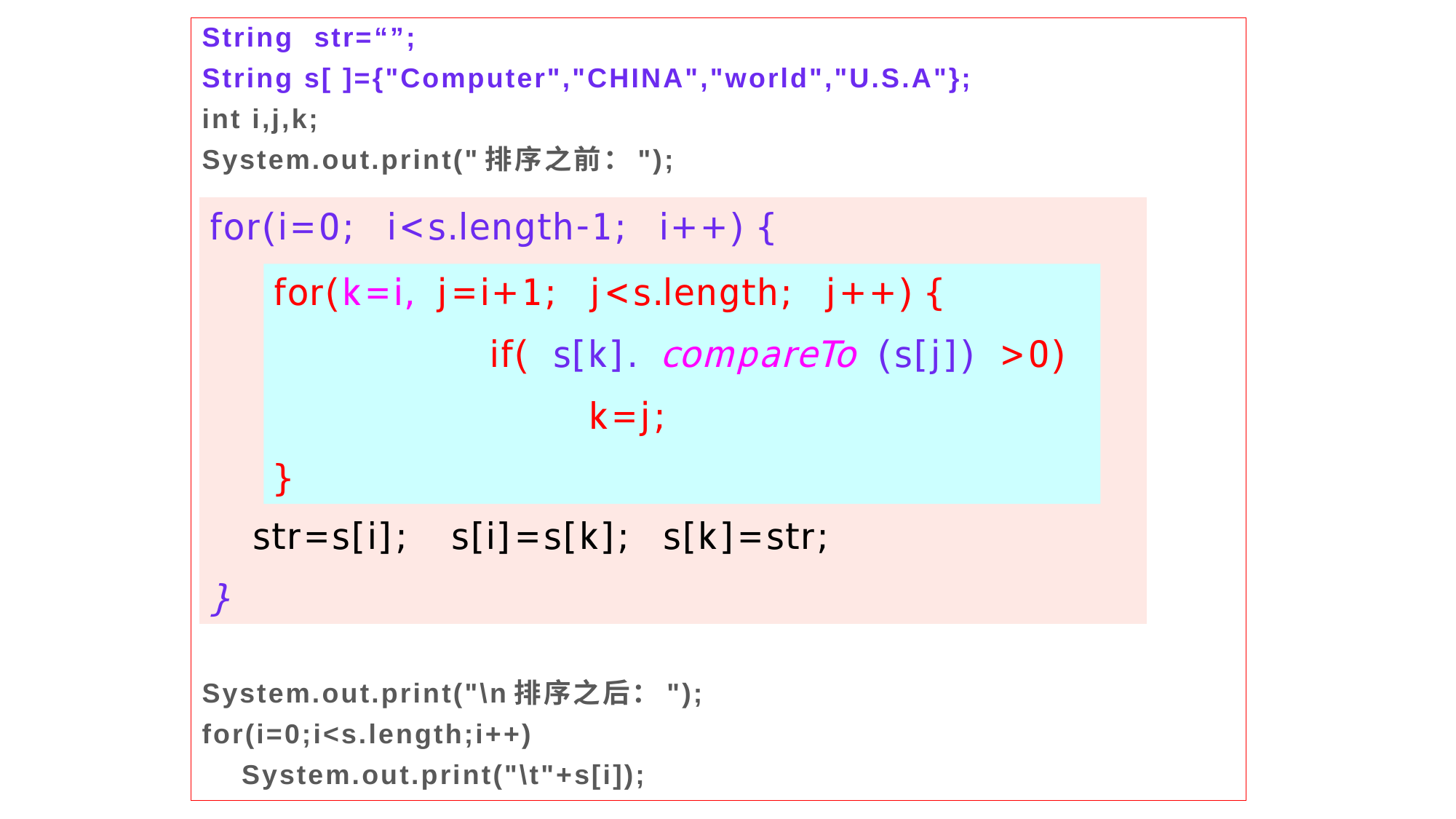

String  str=“”;
String s[ ]={"Computer","CHINA","world","U.S.A"};
int i,j,k;
System.out.print("排序之前：");

System.out.print("\n排序之后：");
for(i=0;i<s.length;i++)
    System.out.print("\t"+s[i]);
for(i=0;   i<s.length-1;   i++) {

    str=s[i];    s[i]=s[k];   s[k]=str;
}
for(k=i,  j=i+1;   j<s.length;   j++) {
	          if(  s[k].  compareTo  (s[j])  >0)
		         k=j;
}